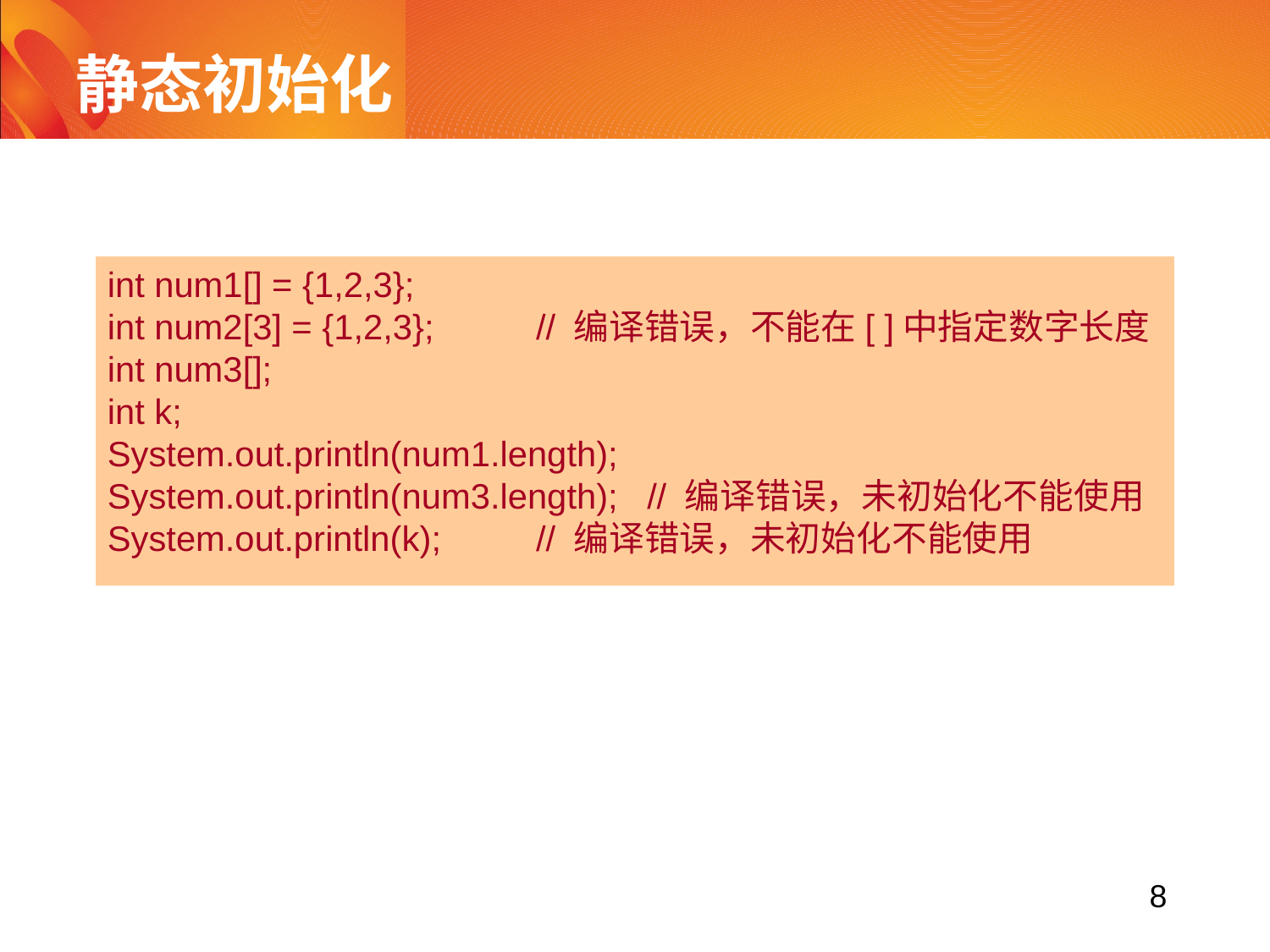

# 静态初始化

int num1[] = {1,2,3};
int num2[3] = {1,2,3};	// 编译错误，不能在[ ]中指定数字长度
int num3[];
int k;
System.out.println(num1.length);
System.out.println(num3.length);   // 编译错误，未初始化不能使用
System.out.println(k);	// 编译错误，未初始化不能使用